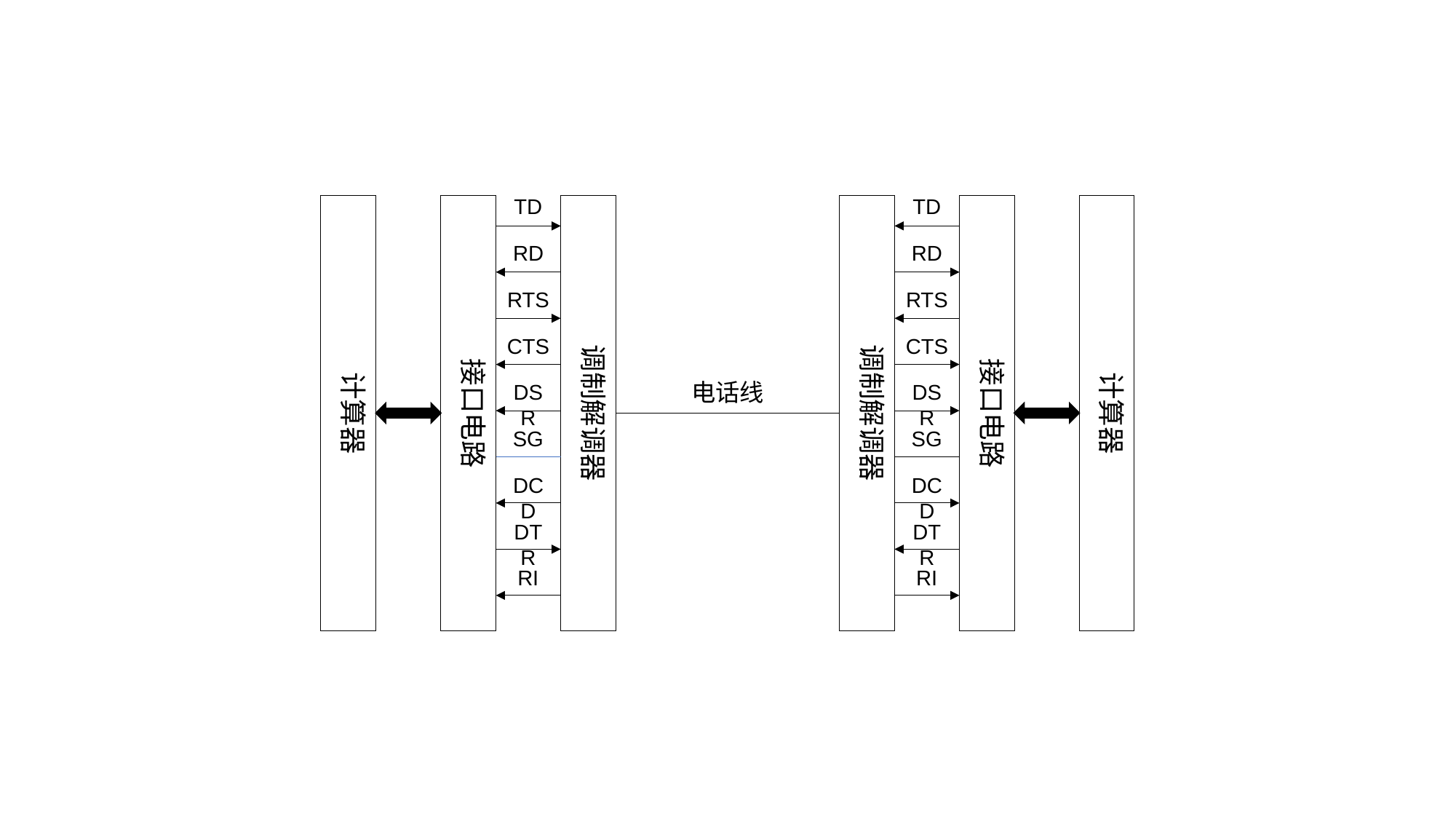

TD
TD
计算器
接口电路
调制解调器
调制解调器
接口电路
计算器
RD
RD
RTS
RTS
CTS
CTS
电话线
DSR
DSR

SG
SG
DCD
DCD
DTR
DTR
RI
RI